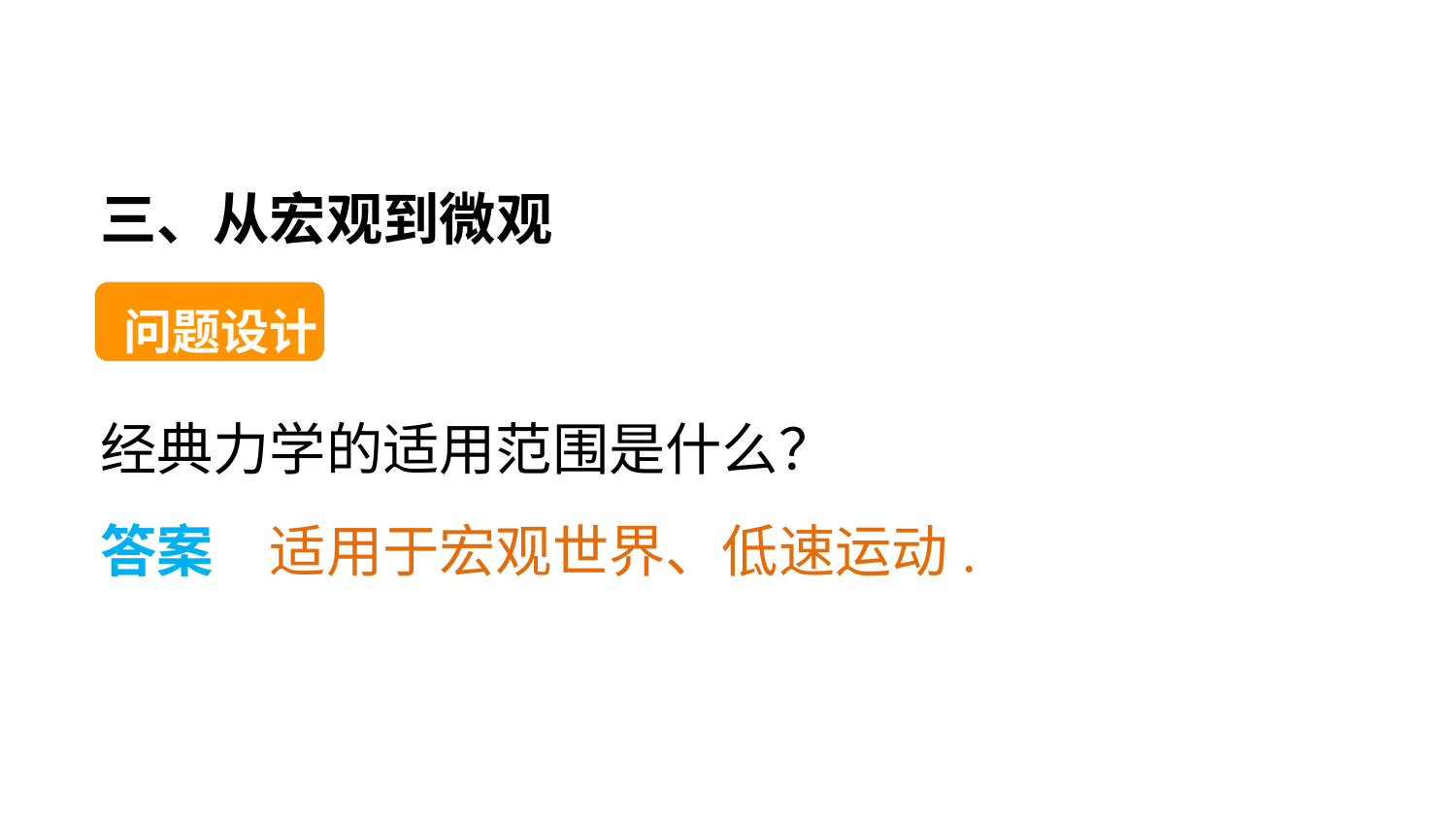

三、从宏观到微观
 问题设计
经典力学的适用范围是什么？
答案　适用于宏观世界、低速运动.